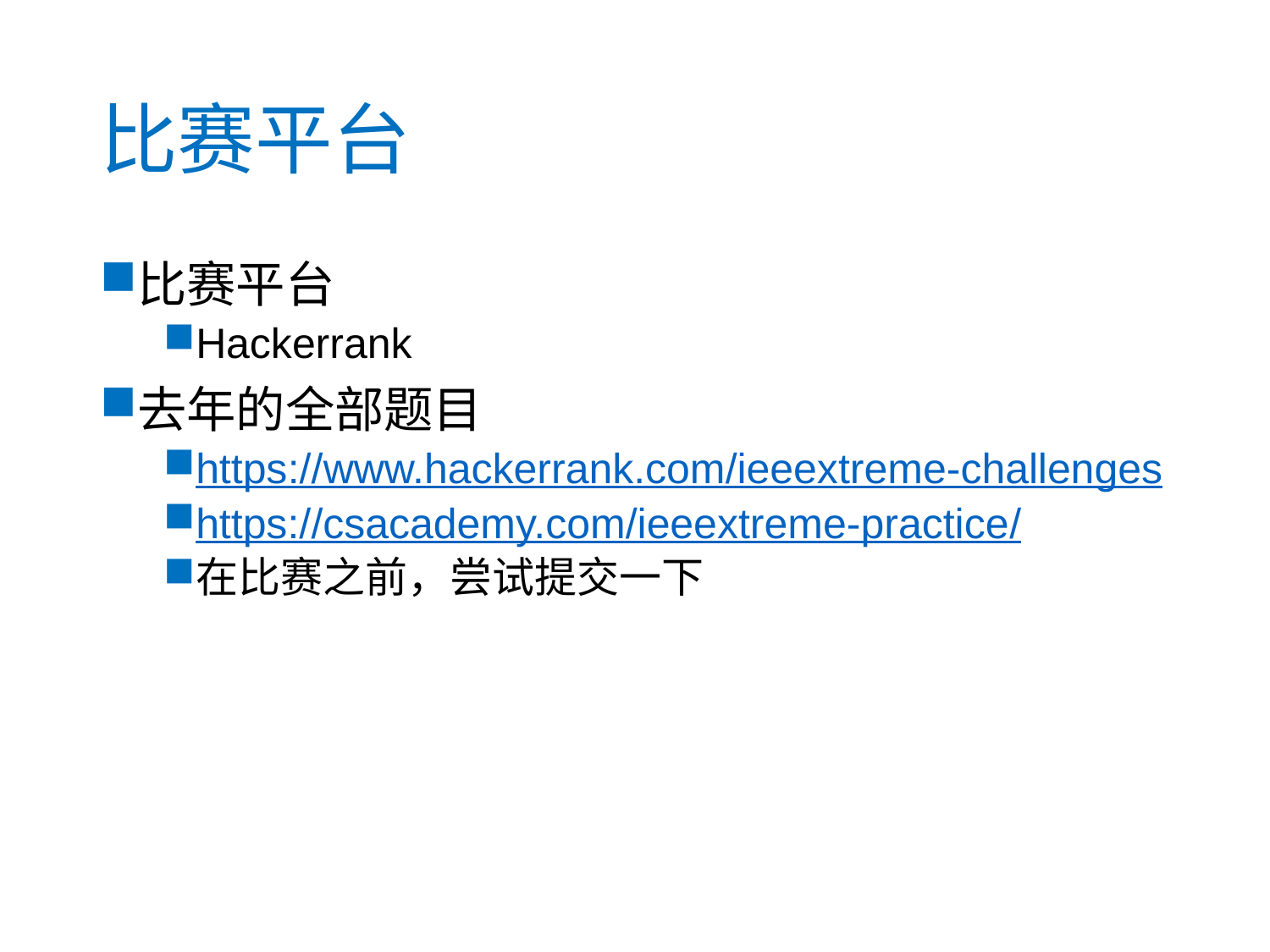

# 比赛平台
比赛平台
Hackerrank
去年的全部题目
https://www.hackerrank.com/ieeextreme-challenges
https://csacademy.com/ieeextreme-practice/
在比赛之前，尝试提交一下